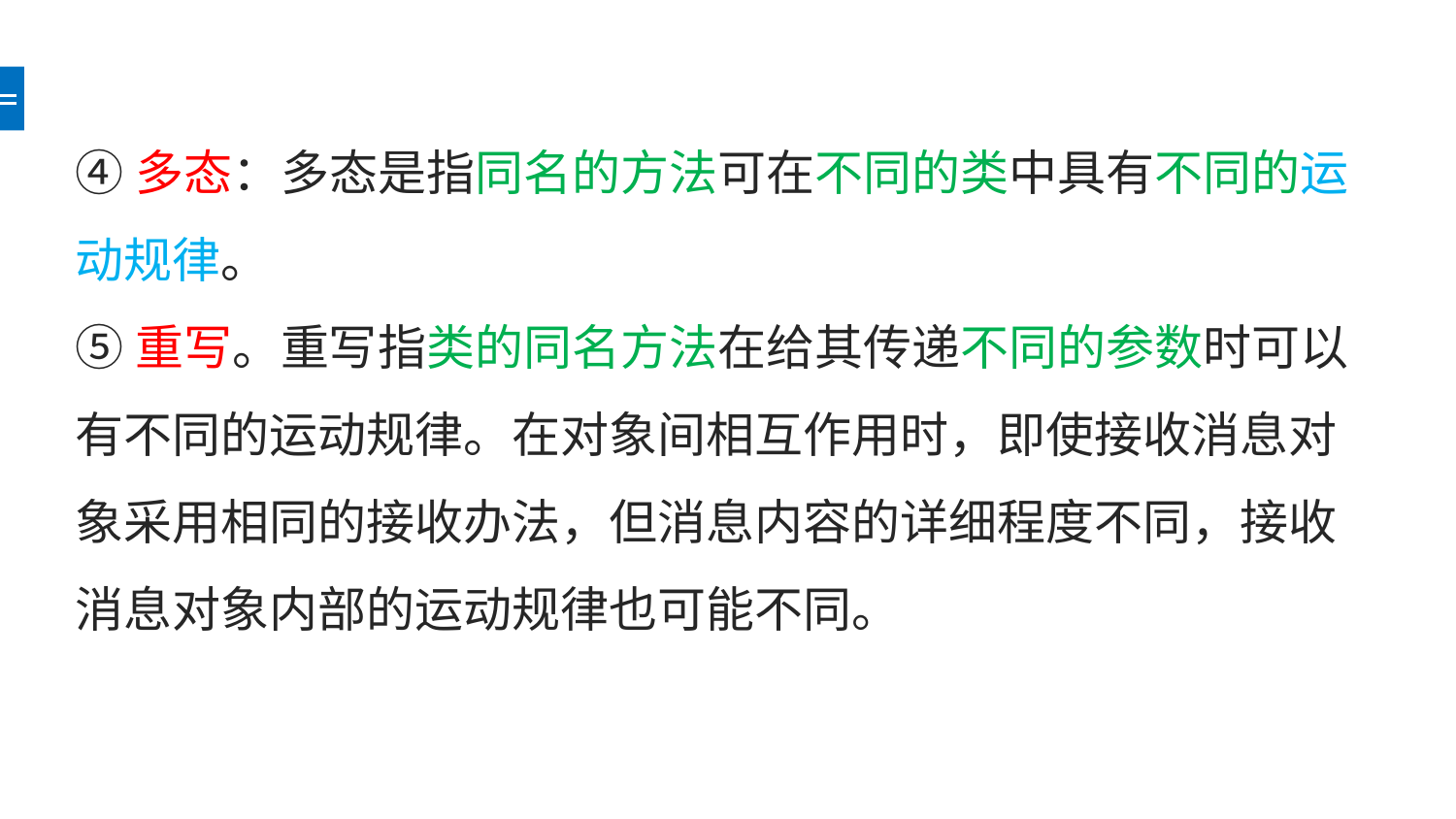

④多态：多态是指同名的方法可在不同的类中具有不同的运动规律。
⑤重写。重写指类的同名方法在给其传递不同的参数时可以有不同的运动规律。在对象间相互作用时，即使接收消息对象采用相同的接收办法，但消息内容的详细程度不同，接收消息对象内部的运动规律也可能不同。